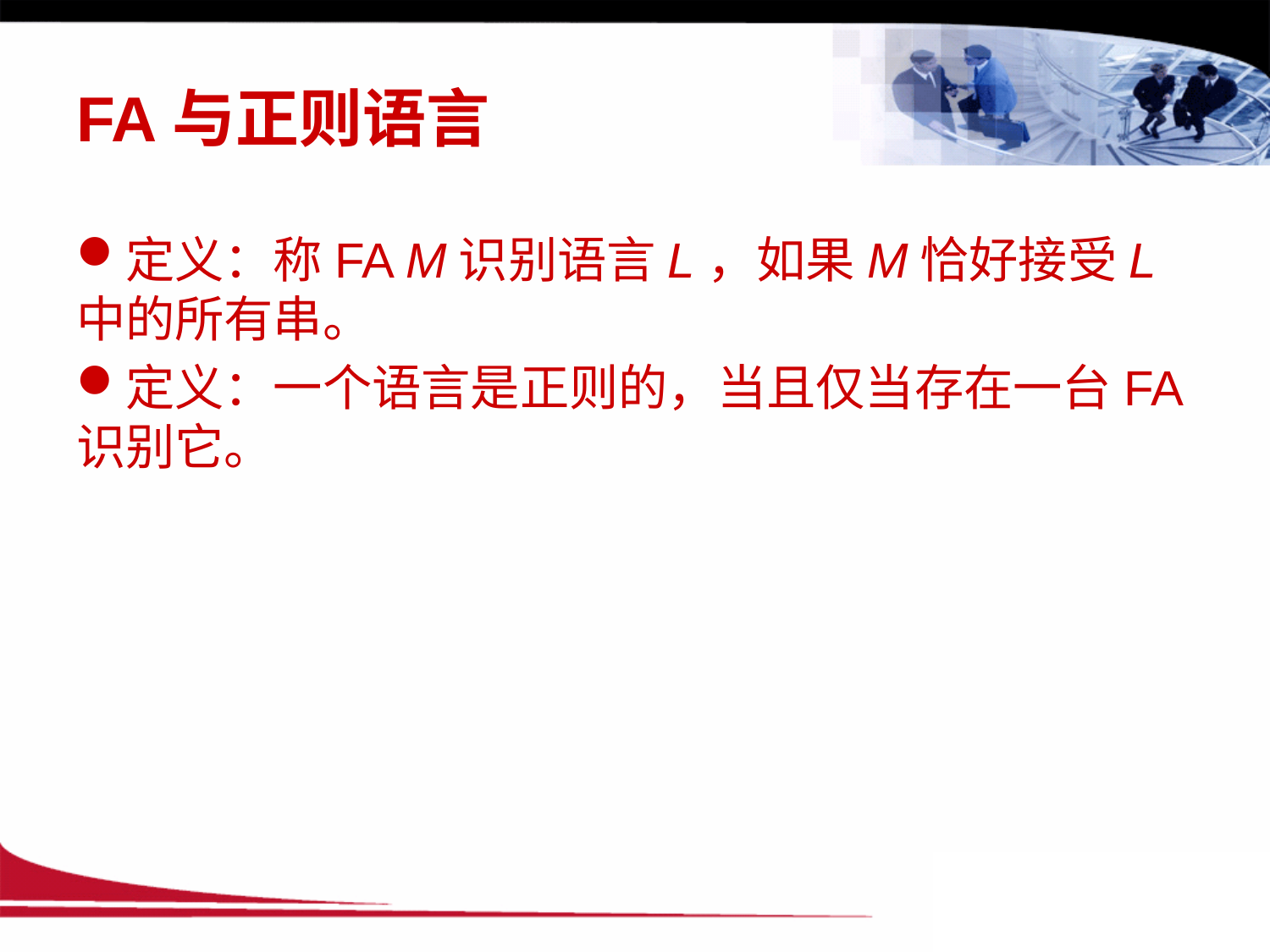

# FA与正则语言
定义：称FA M识别语言L，如果M恰好接受L中的所有串。
定义：一个语言是正则的，当且仅当存在一台FA识别它。